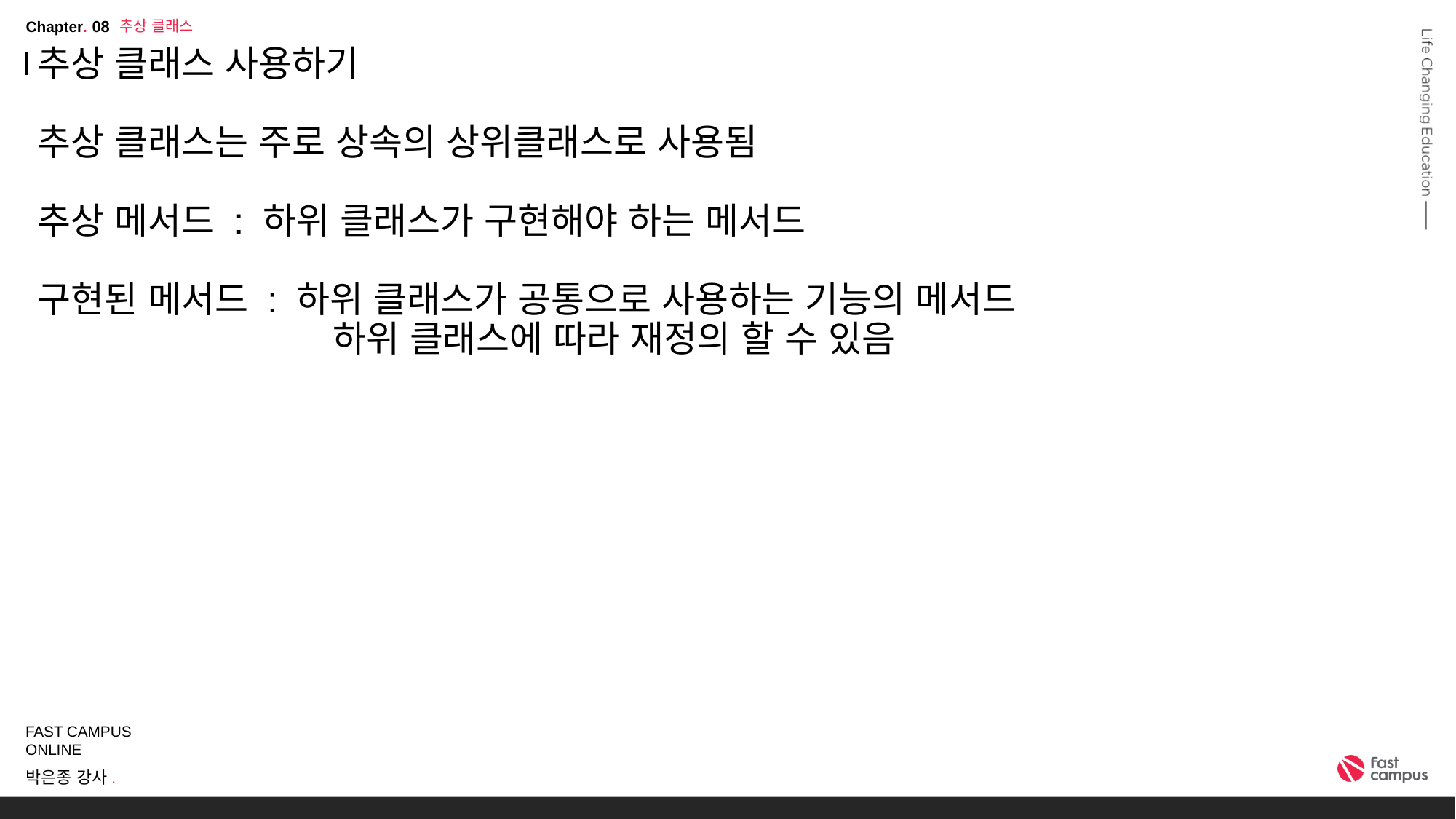

추상 클래스
08
# 추상 클래스 사용하기 추상 클래스는 주로 상속의 상위클래스로 사용됨 추상 메서드 : 하위 클래스가 구현해야 하는 메서드 구현된 메서드 : 하위 클래스가 공통으로 사용하는 기능의 메서드 하위 클래스에 따라 재정의 할 수 있음